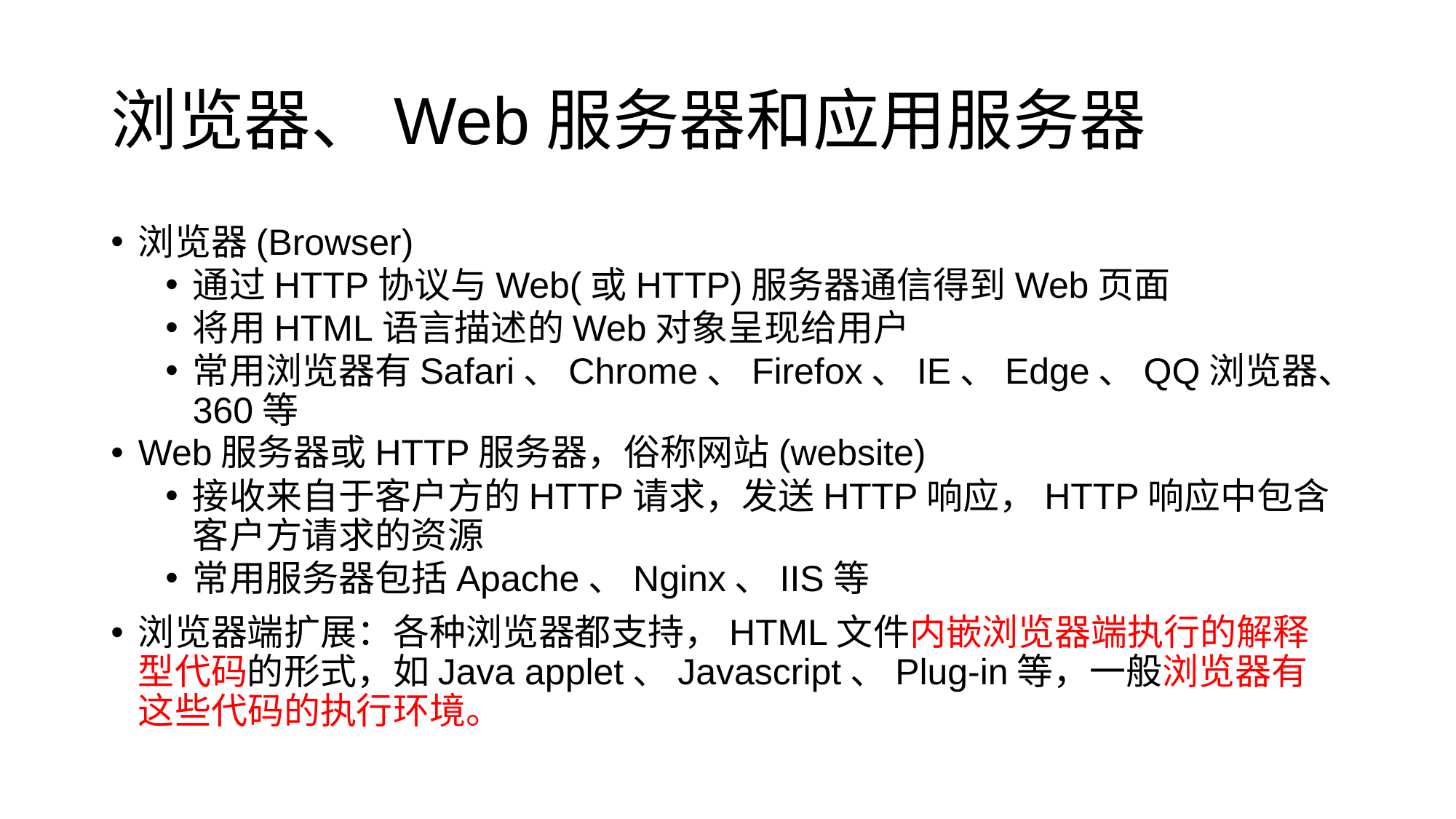

# 浏览器、Web服务器和应用服务器
浏览器(Browser)
通过HTTP协议与Web(或HTTP)服务器通信得到Web页面
将用HTML语言描述的Web对象呈现给用户
常用浏览器有Safari、Chrome、Firefox、IE、Edge、QQ浏览器、360等
Web服务器或HTTP服务器，俗称网站(website)
接收来自于客户方的HTTP请求，发送HTTP响应，HTTP响应中包含客户方请求的资源
常用服务器包括Apache、Nginx、IIS等
浏览器端扩展：各种浏览器都支持，HTML文件内嵌浏览器端执行的解释型代码的形式，如Java applet、Javascript、Plug-in等，一般浏览器有这些代码的执行环境。